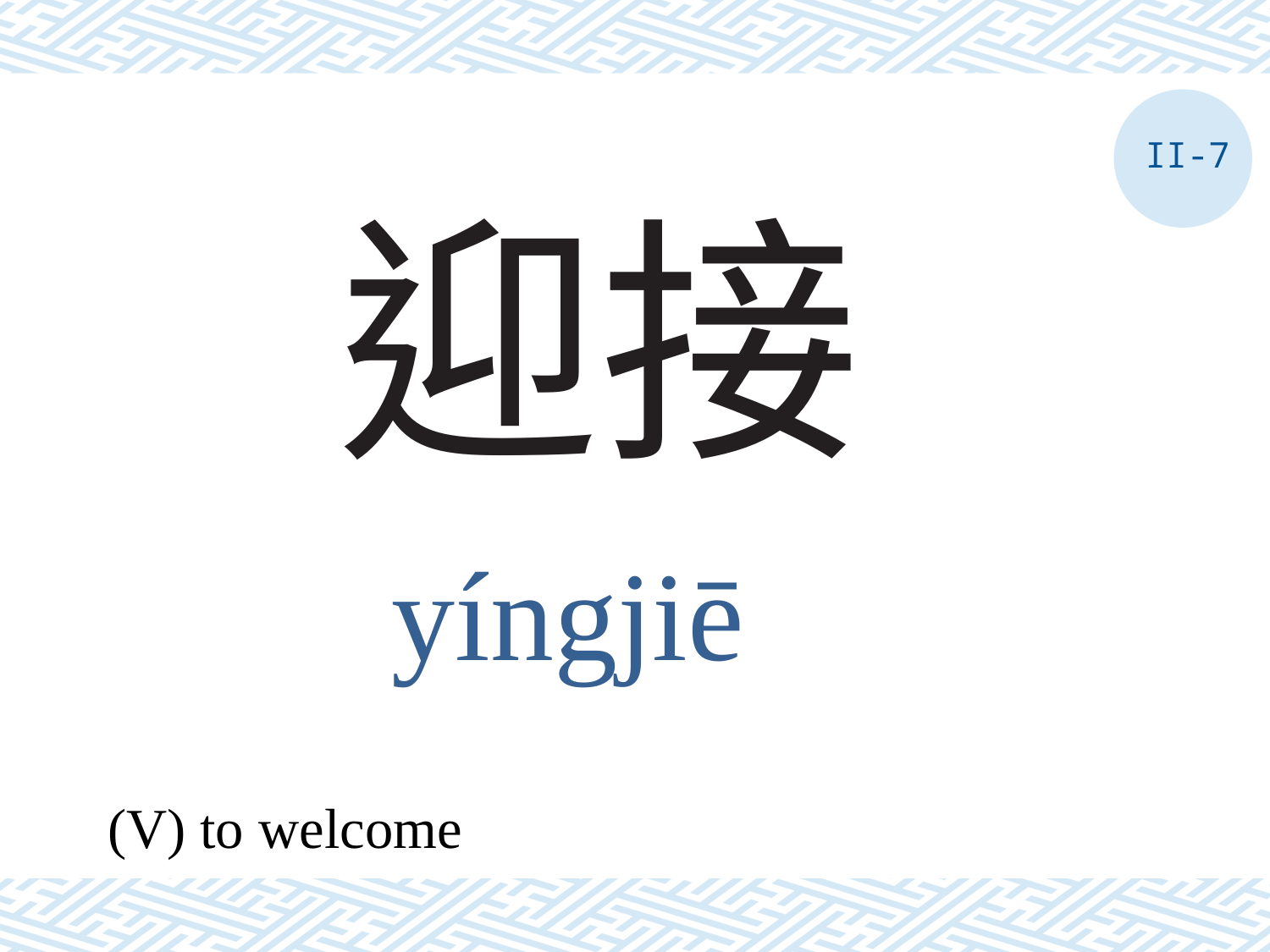

II-7

# 迎接
yíngjiē
(V) to welcome